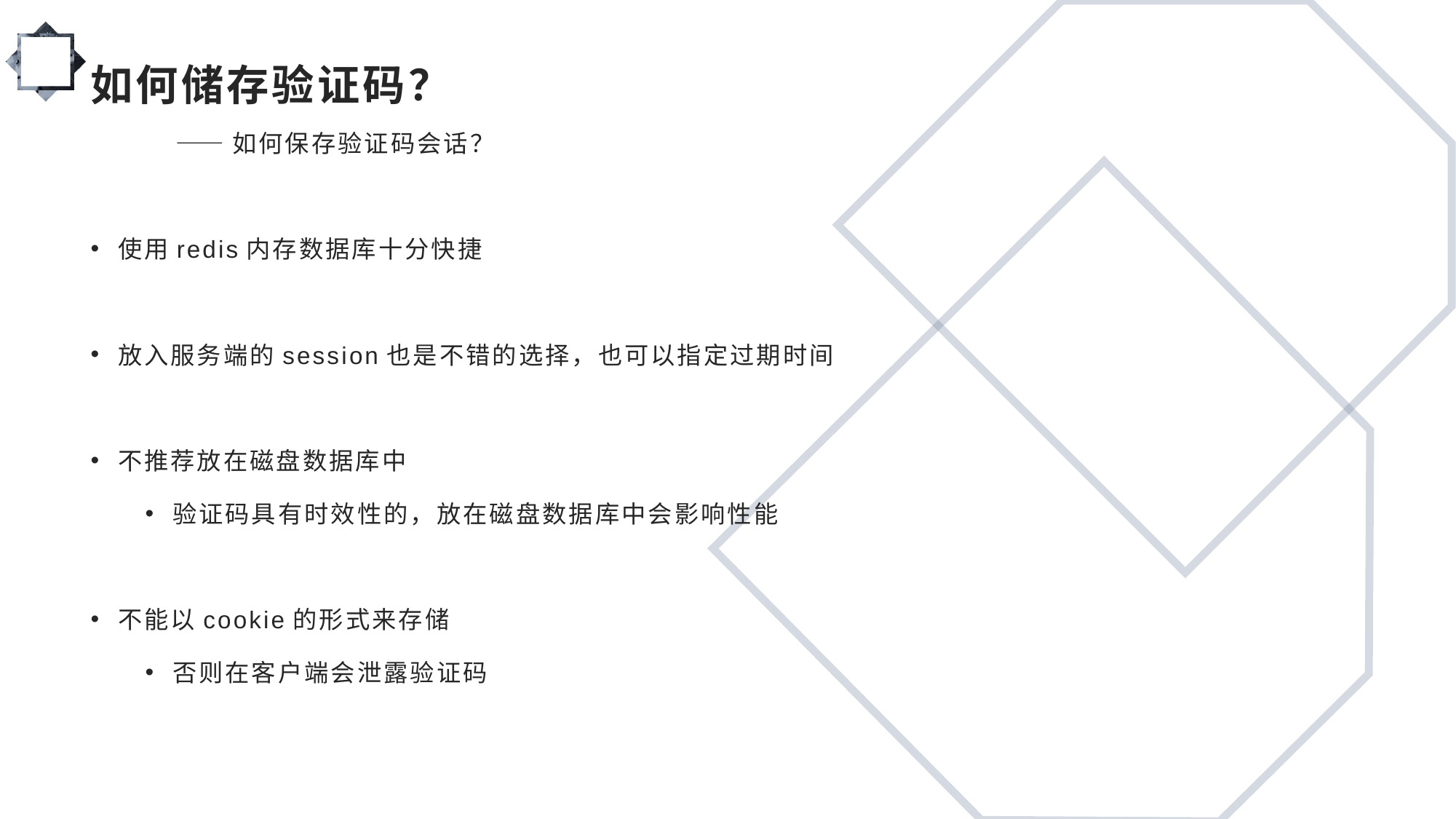

# 如何储存验证码？
           ——如何保存验证码会话？

使用redis内存数据库十分快捷

放入服务端的session也是不错的选择，也可以指定过期时间

不推荐放在磁盘数据库中
验证码具有时效性的，放在磁盘数据库中会影响性能

不能以cookie的形式来存储
否则在客户端会泄露验证码